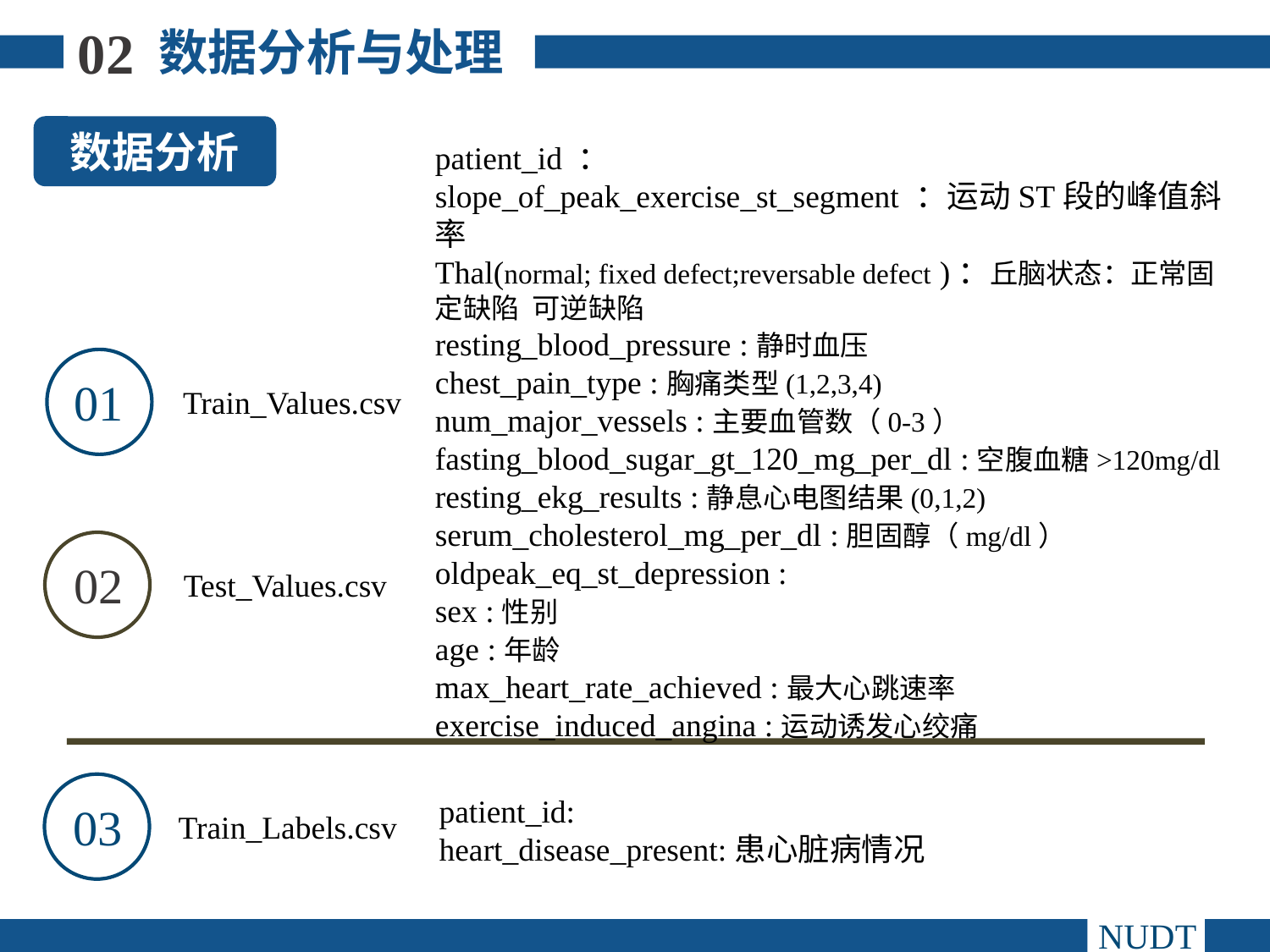

02
数据分析与处理

数据分析
patient_id ：
slope_of_peak_exercise_st_segment ：运动ST段的峰值斜率
Thal(normal; fixed defect;reversable defect )：丘脑状态：正常固定缺陷  可逆缺陷
resting_blood_pressure :静时血压
chest_pain_type :胸痛类型(1,2,3,4)
num_major_vessels :主要血管数（0-3）
fasting_blood_sugar_gt_120_mg_per_dl :空腹血糖>120mg/dl
resting_ekg_results :静息心电图结果(0,1,2) serum_cholesterol_mg_per_dl :胆固醇（mg/dl）
oldpeak_eq_st_depression :
sex :性别
age :年龄
max_heart_rate_achieved :最大心跳速率
exercise_induced_angina :运动诱发心绞痛

01
Train_Values.csv

02
Test_Values.csv

03
Train_Labels.csv
patient_id:
heart_disease_present:患心脏病情况
NUDT